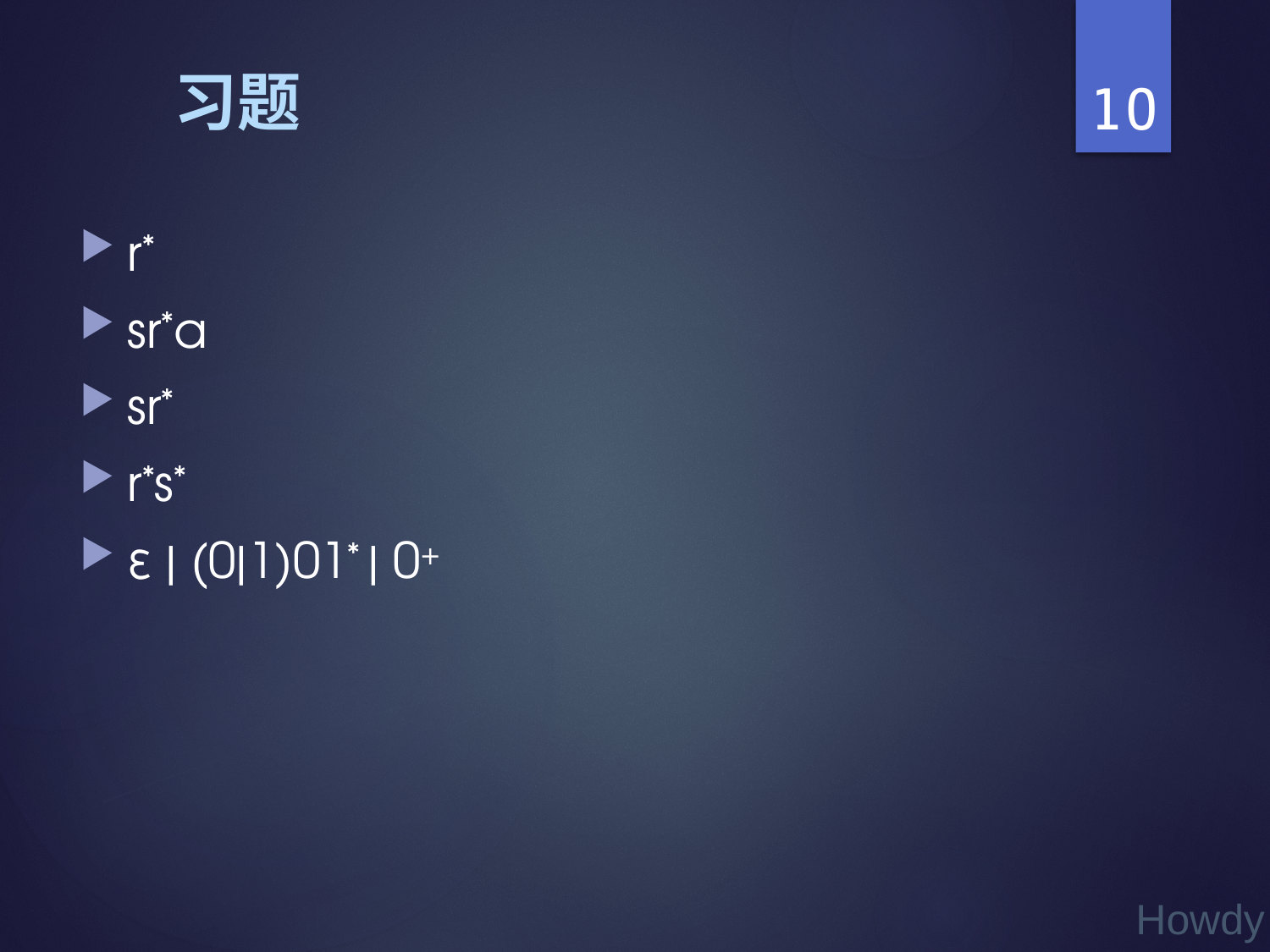

10
# 习题
r*
sr*a
sr*
r*s*
ε | (0|1)01* | 0+